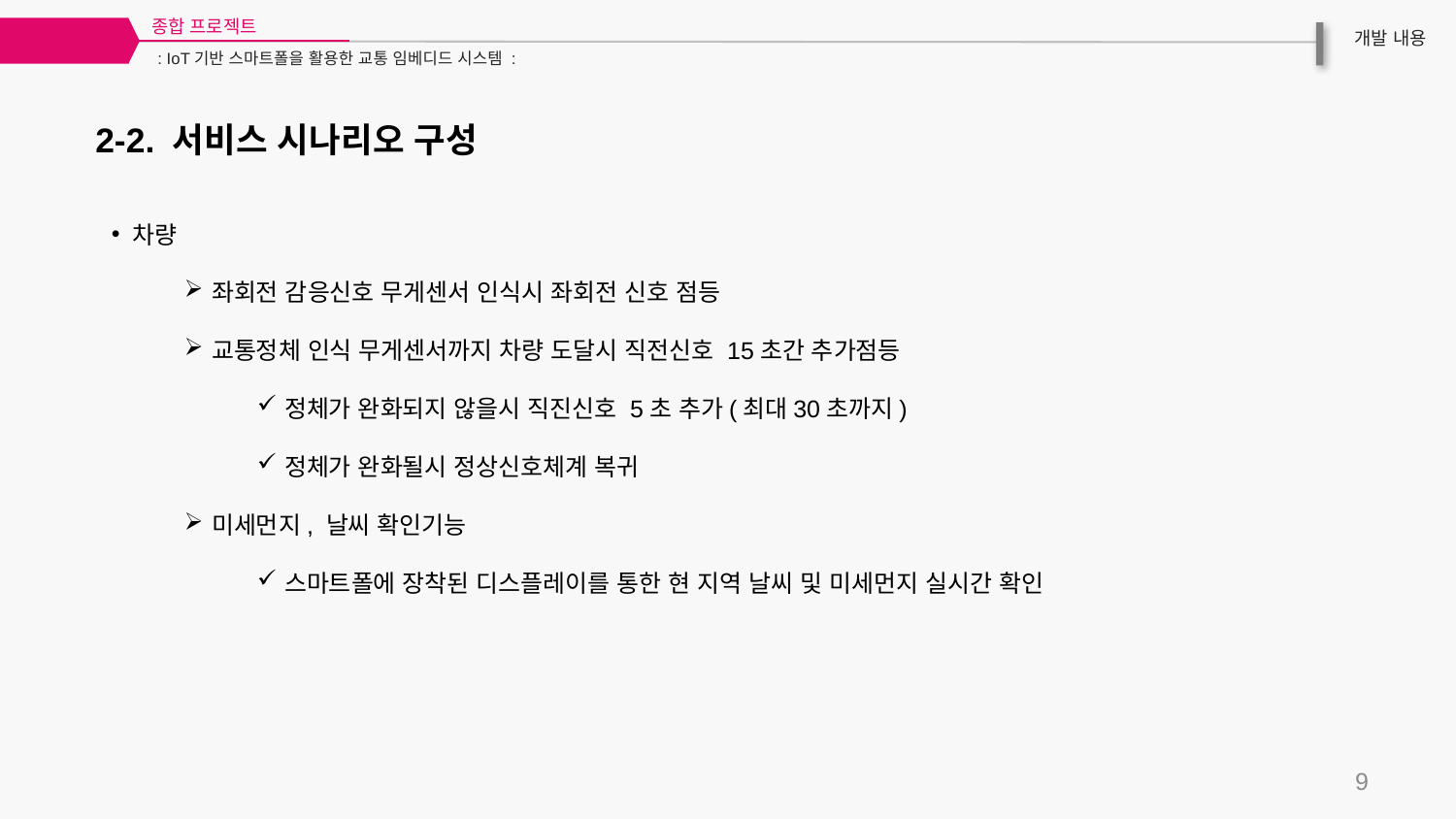

종합 프로젝트

03
개발 내용

: IoT기반 스마트폴을 활용한 교통 임베디드 시스템 :
2-2. 서비스 시나리오 구성
 차량

좌회전 감응신호 무게센서 인식시 좌회전 신호 점등

교통정체 인식 무게센서까지 차량 도달시 직전신호 15초간 추가점등

정체가 완화되지 않을시 직진신호 5초 추가(최대30초까지)

정체가 완화될시 정상신호체계 복귀

미세먼지, 날씨 확인기능

스마트폴에 장착된 디스플레이를 통한 현 지역 날씨 및 미세먼지 실시간 확인
9